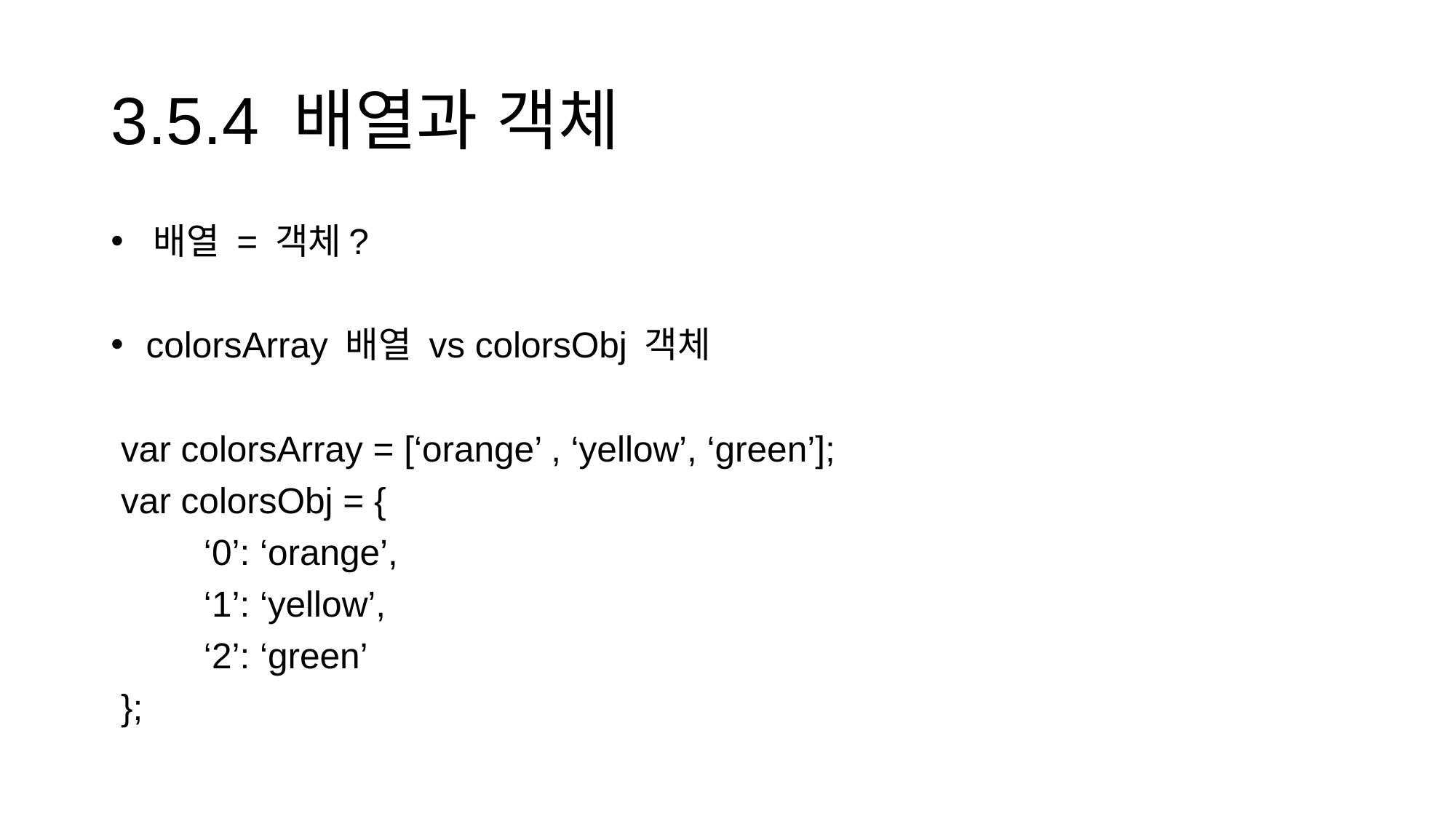

# 3.5.4 배열과 객체
 배열 = 객체?

 colorsArray 배열 vs colorsObj 객체

 var colorsArray = [‘orange’ , ‘yellow’, ‘green’];
 var colorsObj = {
	‘0’: ‘orange’,
	‘1’: ‘yellow’,
	‘2’: ‘green’
 };